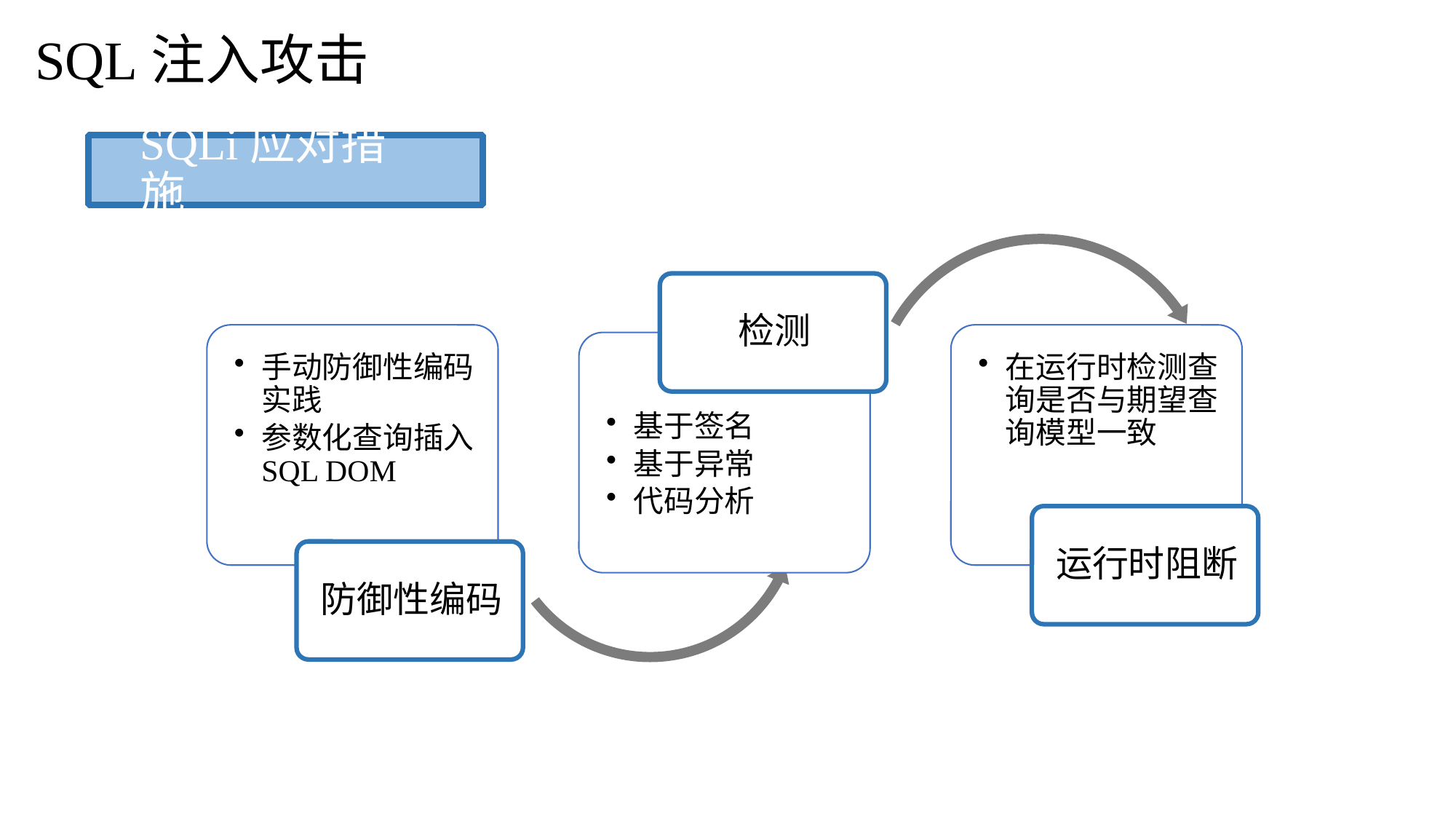

SQL注入攻击
SQLi应对措施
手动防御性编码实践
参数化查询插入SQL DOM
防御性编码
基于签名
基于异常
代码分析
检测
在运行时检测查询是否与期望查询模型一致
运行时阻断